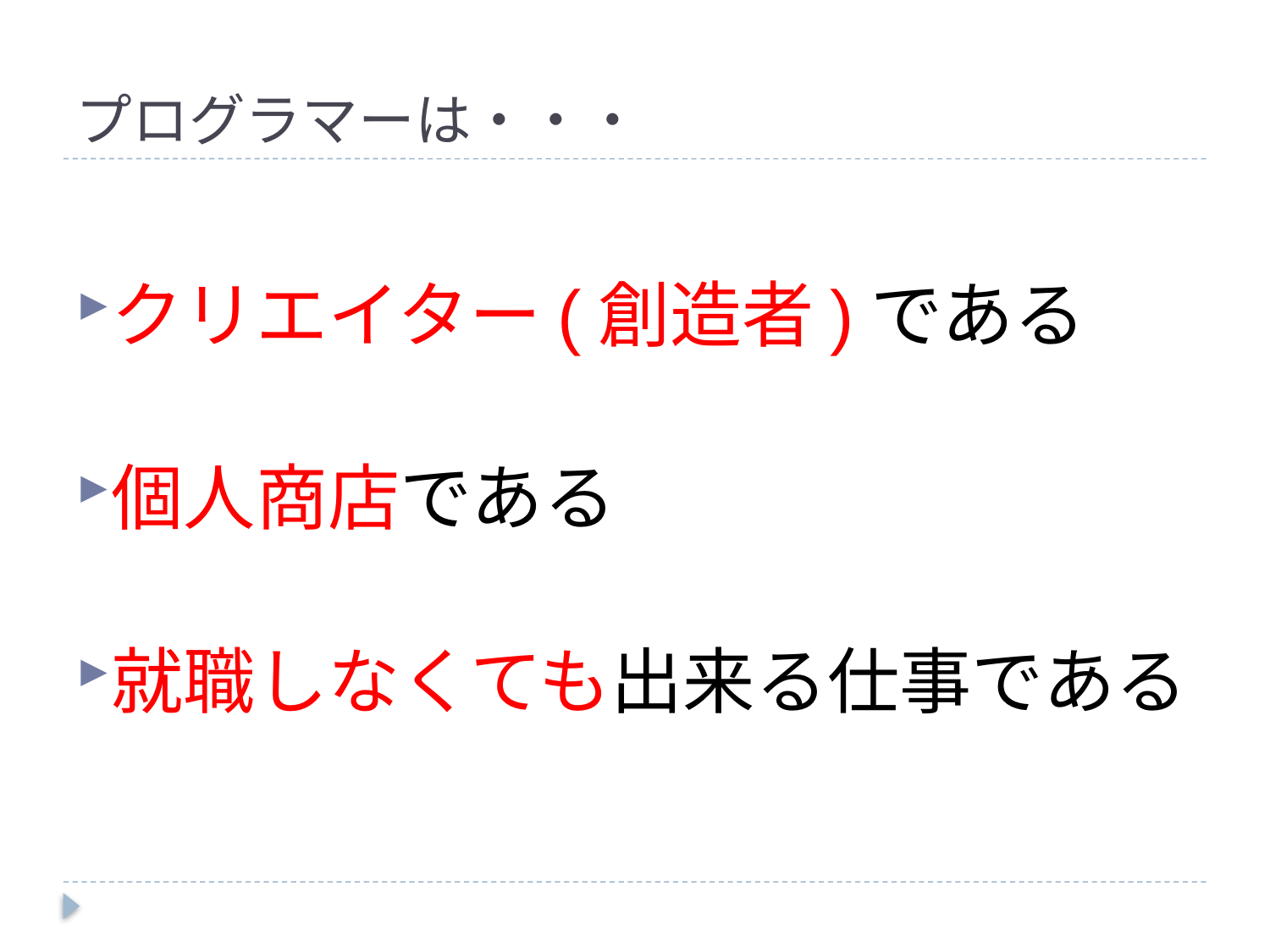

# プログラマーは・・・
クリエイター(創造者)である
個人商店である
就職しなくても出来る仕事である